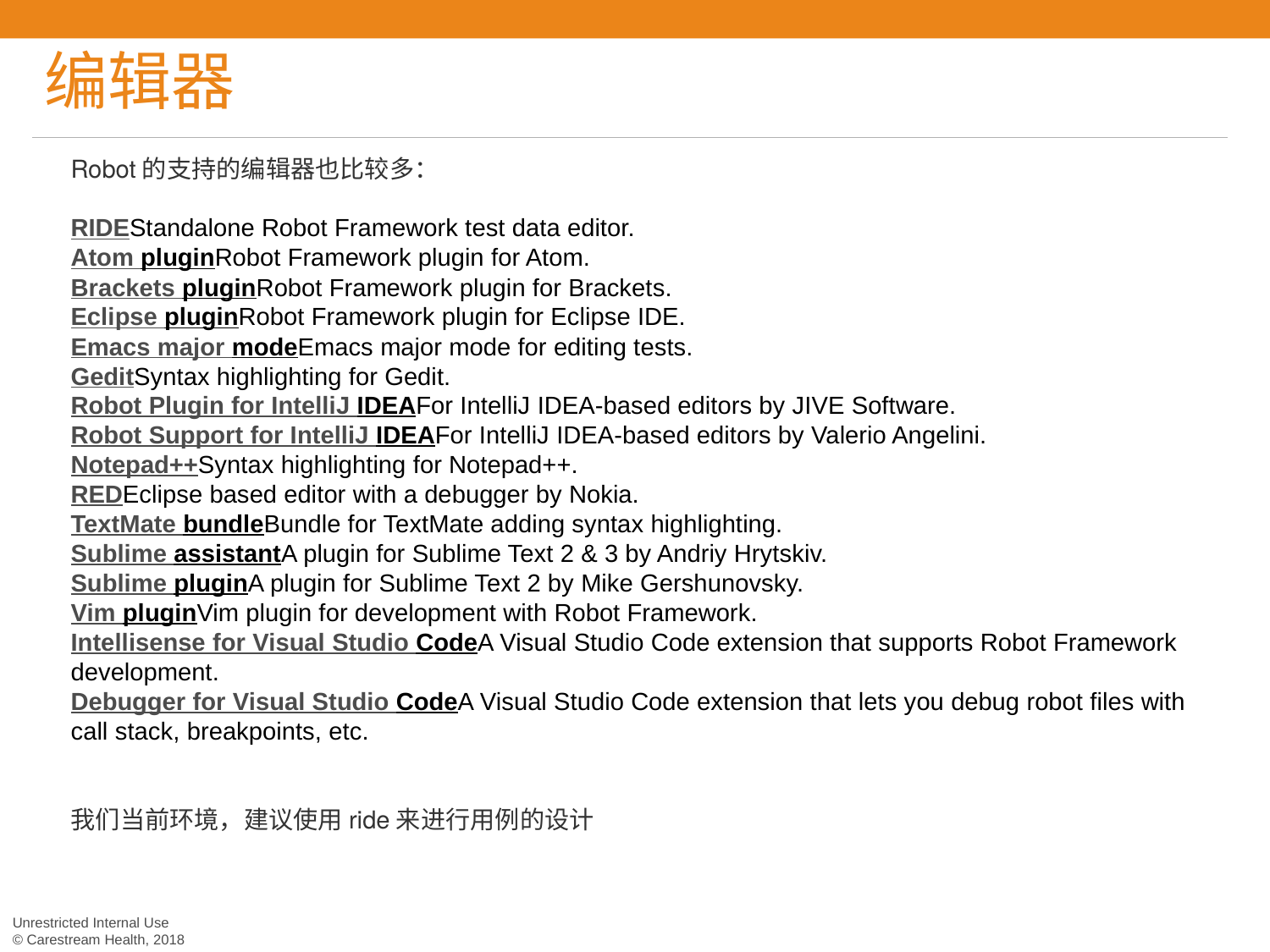

# 编辑器
Robot的支持的编辑器也比较多：

RIDEStandalone Robot Framework test data editor.
Atom pluginRobot Framework plugin for Atom.
Brackets pluginRobot Framework plugin for Brackets.
Eclipse pluginRobot Framework plugin for Eclipse IDE.
Emacs major modeEmacs major mode for editing tests.
GeditSyntax highlighting for Gedit.
Robot Plugin for IntelliJ IDEAFor IntelliJ IDEA-based editors by JIVE Software.
Robot Support for IntelliJ IDEAFor IntelliJ IDEA-based editors by Valerio Angelini.
Notepad++Syntax highlighting for Notepad++.
REDEclipse based editor with a debugger by Nokia.
TextMate bundleBundle for TextMate adding syntax highlighting.
Sublime assistantA plugin for Sublime Text 2 & 3 by Andriy Hrytskiv.
Sublime pluginA plugin for Sublime Text 2 by Mike Gershunovsky.
Vim pluginVim plugin for development with Robot Framework.
Intellisense for Visual Studio CodeA Visual Studio Code extension that supports Robot Framework development.
Debugger for Visual Studio CodeA Visual Studio Code extension that lets you debug robot files with call stack, breakpoints, etc.

我们当前环境，建议使用ride来进行用例的设计
Unrestricted Internal Use
© Carestream Health, 2018